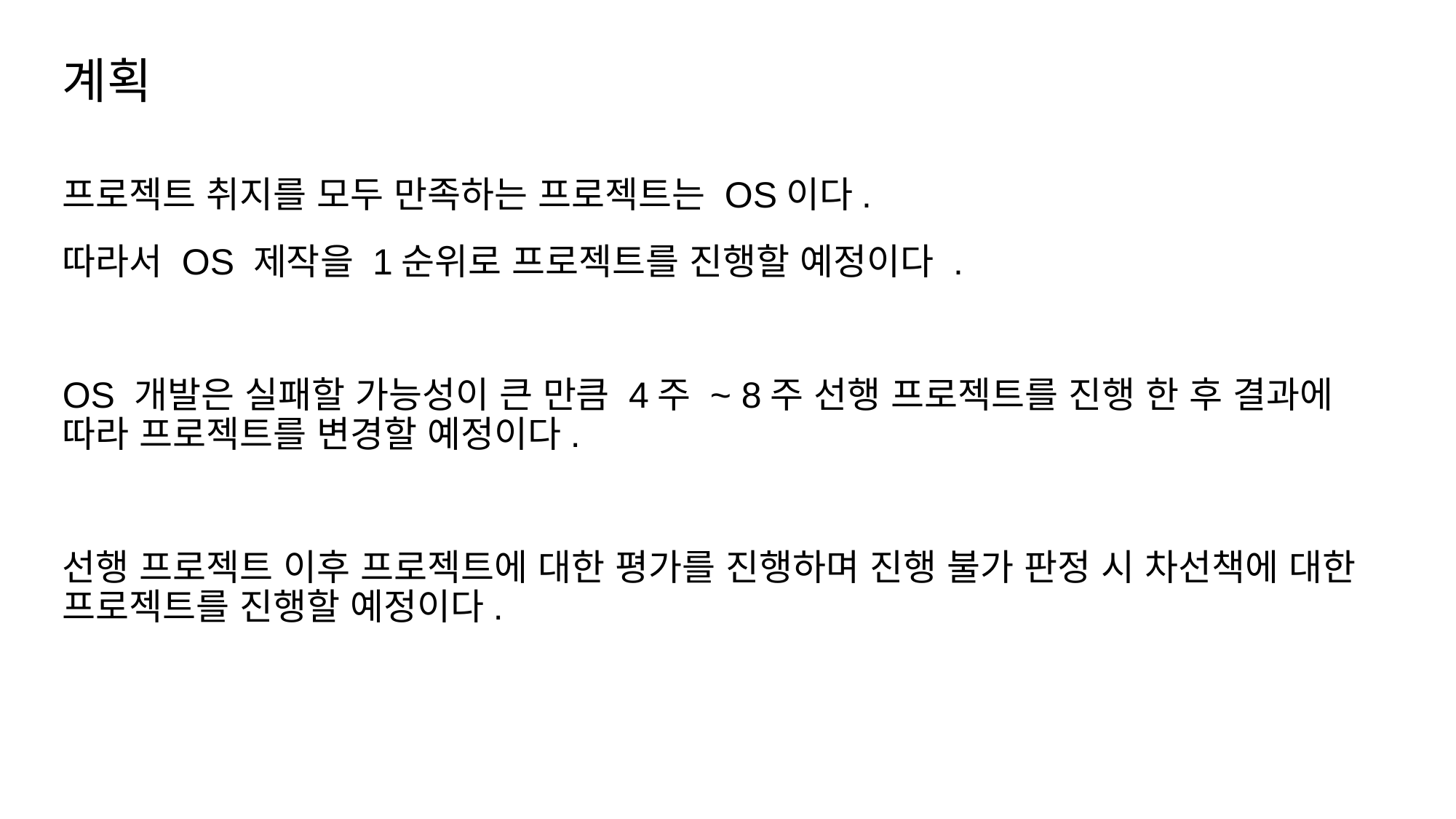

# 계획
프로젝트 취지를 모두 만족하는 프로젝트는 OS이다.
따라서 OS 제작을 1순위로 프로젝트를 진행할 예정이다 .

OS 개발은 실패할 가능성이 큰 만큼 4주 ~ 8주 선행 프로젝트를 진행 한 후 결과에 따라 프로젝트를 변경할 예정이다.

선행 프로젝트 이후 프로젝트에 대한 평가를 진행하며 진행 불가 판정 시 차선책에 대한 프로젝트를 진행할 예정이다.